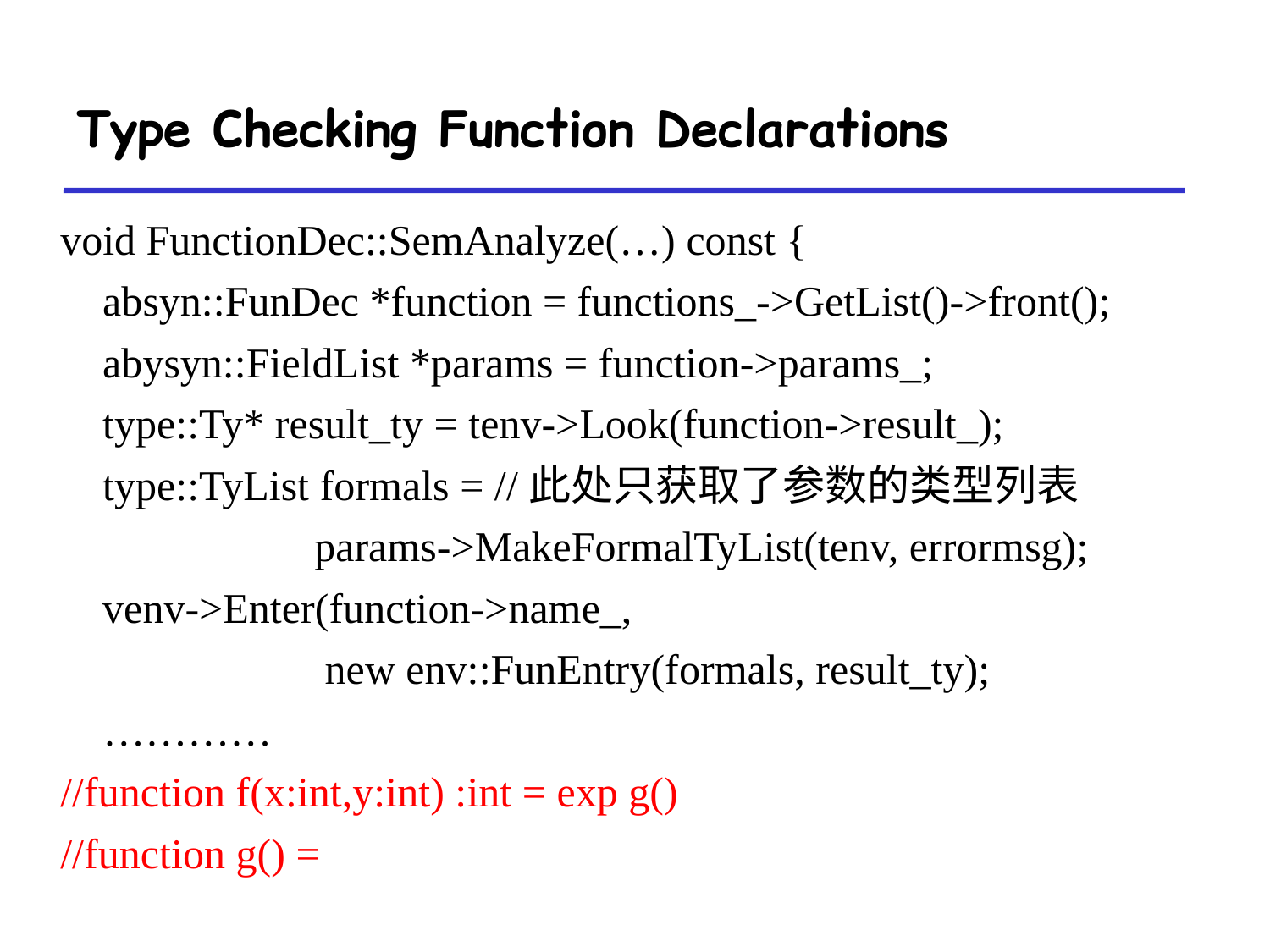

# Type Checking Function Declarations
void FunctionDec::SemAnalyze(…) const {
    absyn::FunDec *function = functions_->GetList()->front();
    abysyn::FieldList *params = function->params_;
    type::Ty* result_ty = tenv->Look(function->result_);
    type::TyList formals = //此处只获取了参数的类型列表
		params->MakeFormalTyList(tenv, errormsg);
    venv->Enter(function->name_,
		 new env::FunEntry(formals, result_ty);
    …………
//function f(x:int,y:int) :int = exp g()
//function g() =

22